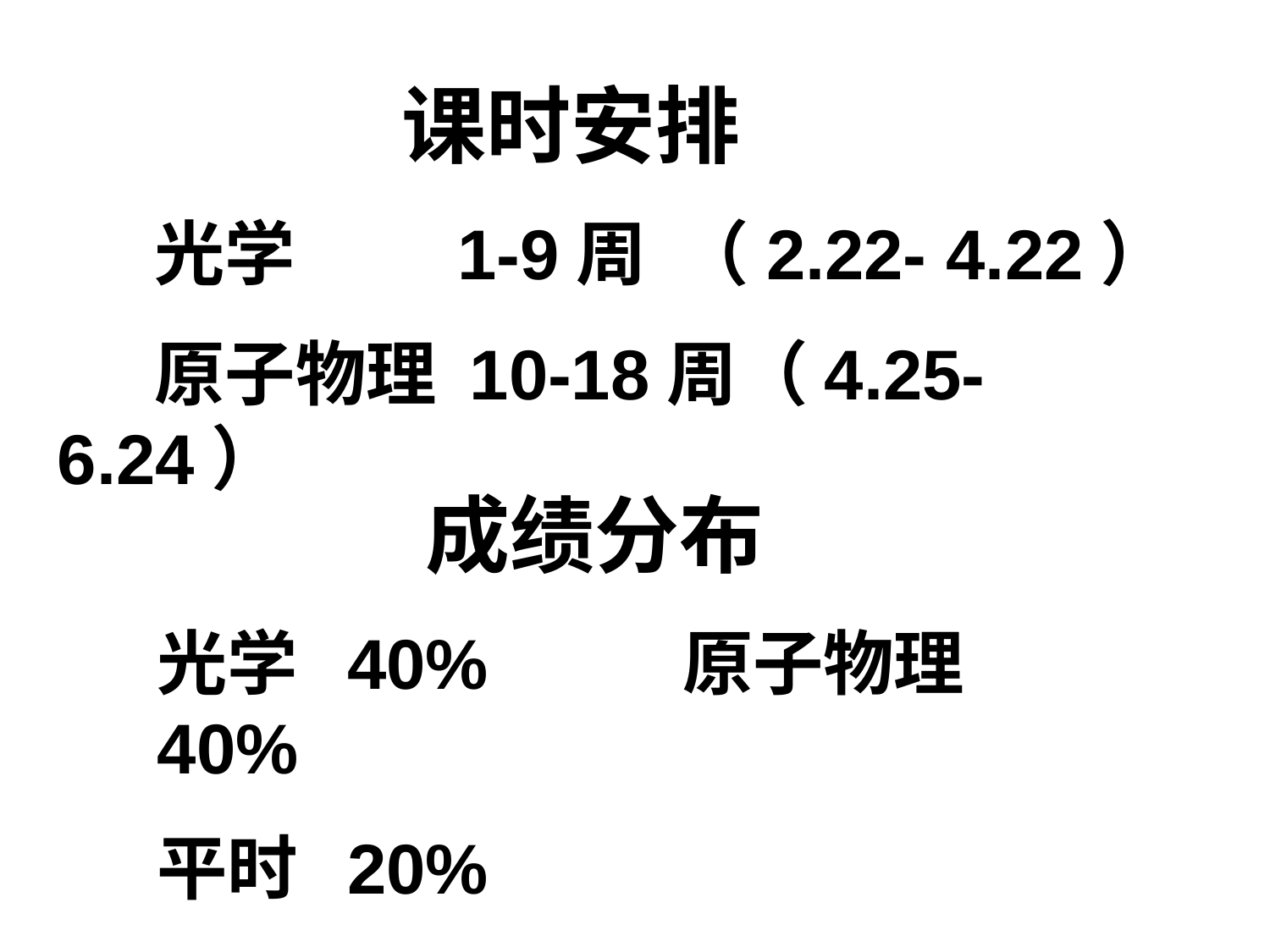

课时安排
     光学         1-9周  （2.22- 4.22）
     原子物理 10-18周（4.25-6.24）
             成绩分布
光学  40%         原子物理  40%
平时  20%